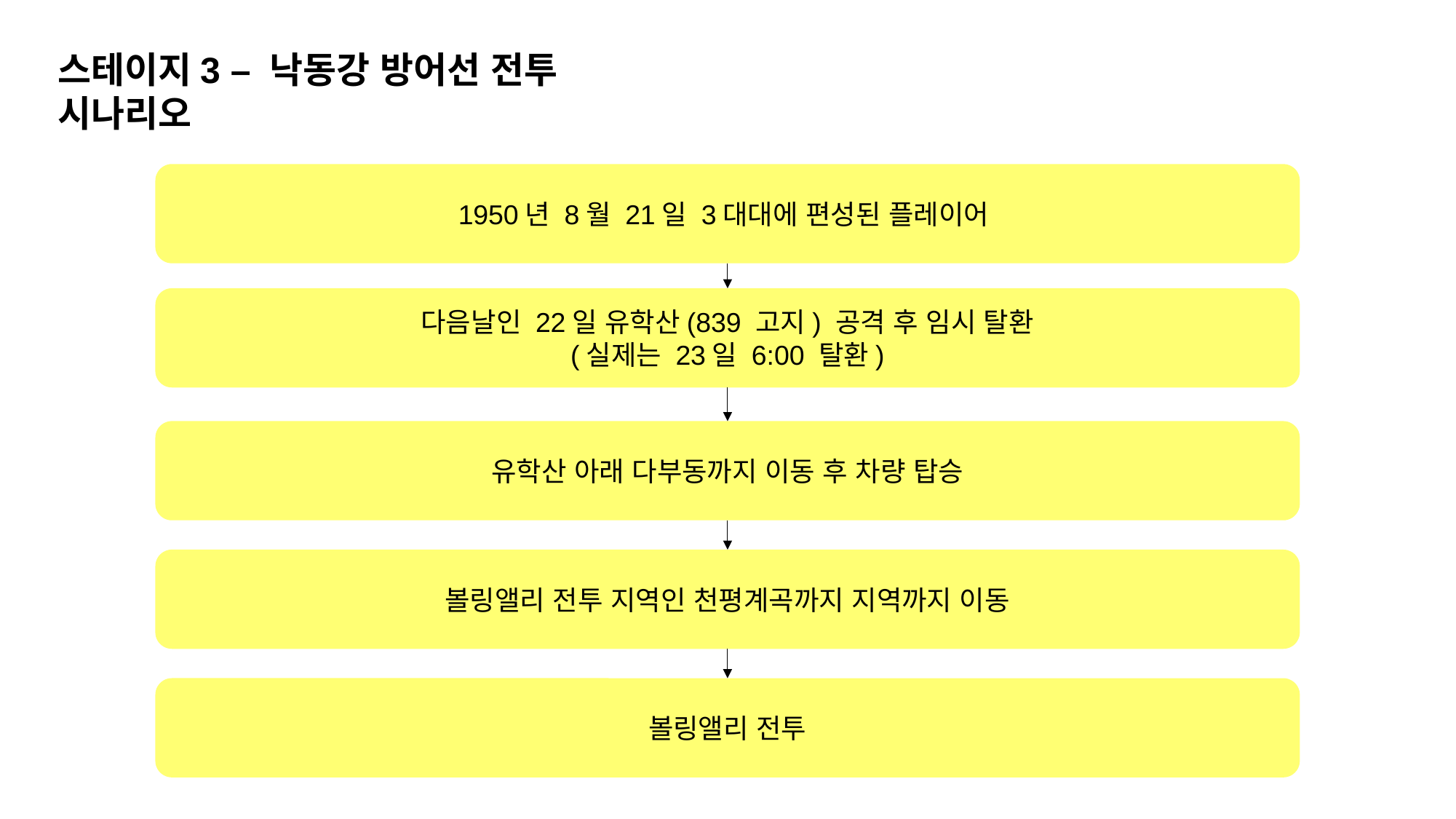

스테이지3 – 낙동강 방어선 전투
시나리오
1950년 8월 21일 3대대에 편성된 플레이어
다음날인 22일 유학산(839 고지) 공격 후 임시 탈환
(실제는 23일 6:00 탈환)
유학산 아래 다부동까지 이동 후 차량 탑승
볼링앨리 전투 지역인 천평계곡까지 지역까지 이동
볼링앨리 전투